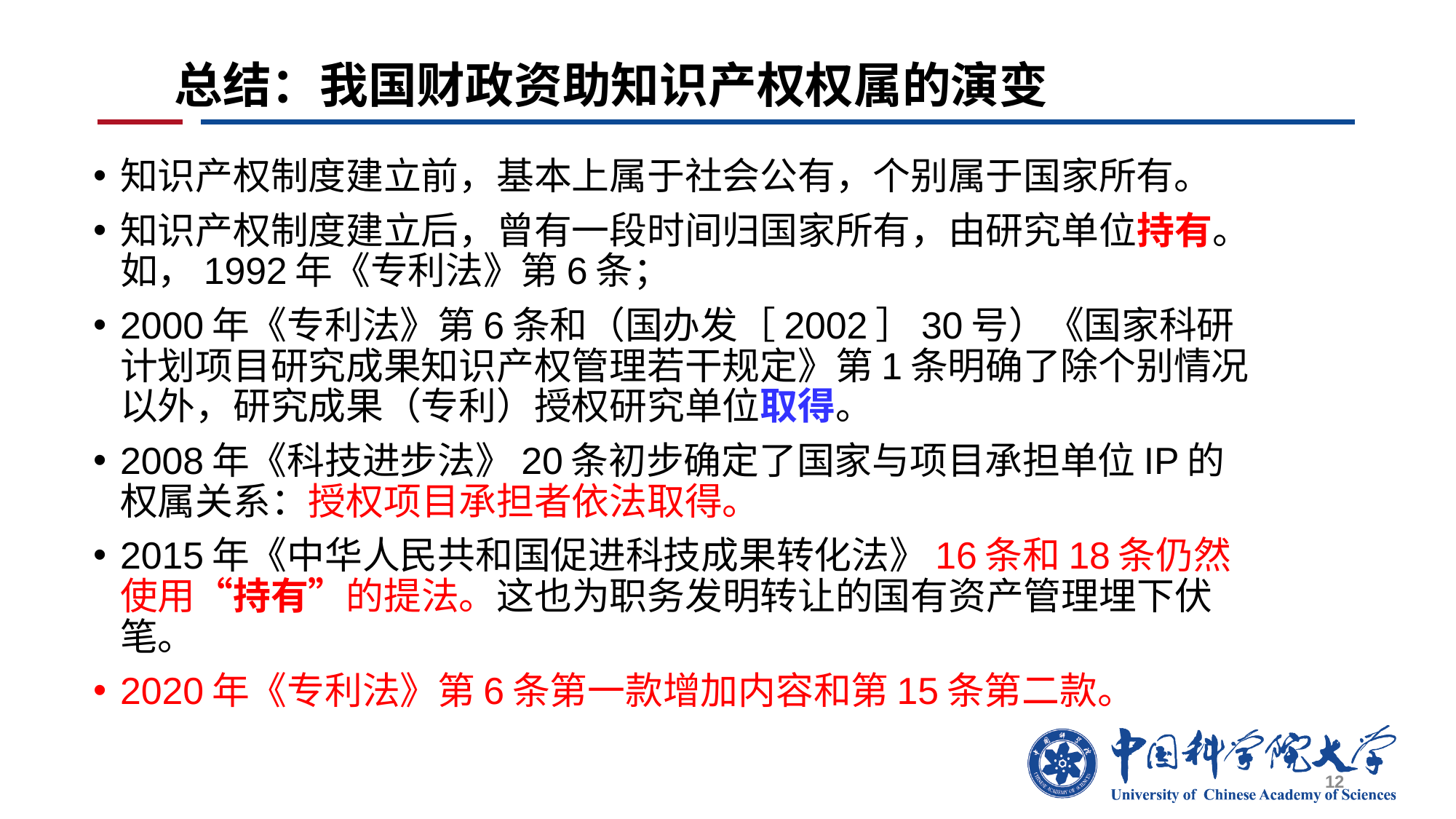

12

# 总结：我国财政资助知识产权权属的演变
知识产权制度建立前，基本上属于社会公有，个别属于国家所有。
知识产权制度建立后，曾有一段时间归国家所有，由研究单位持有。如，1992年《专利法》第6条；
2000年《专利法》第6条和（国办发［2002］30号）《国家科研计划项目研究成果知识产权管理若干规定》第1条明确了除个别情况以外，研究成果（专利）授权研究单位取得。
2008年《科技进步法》20条初步确定了国家与项目承担单位IP的权属关系：授权项目承担者依法取得。
2015年《中华人民共和国促进科技成果转化法》16条和18条仍然使用“持有”的提法。这也为职务发明转让的国有资产管理埋下伏笔。
2020年《专利法》第6条第一款增加内容和第15条第二款。